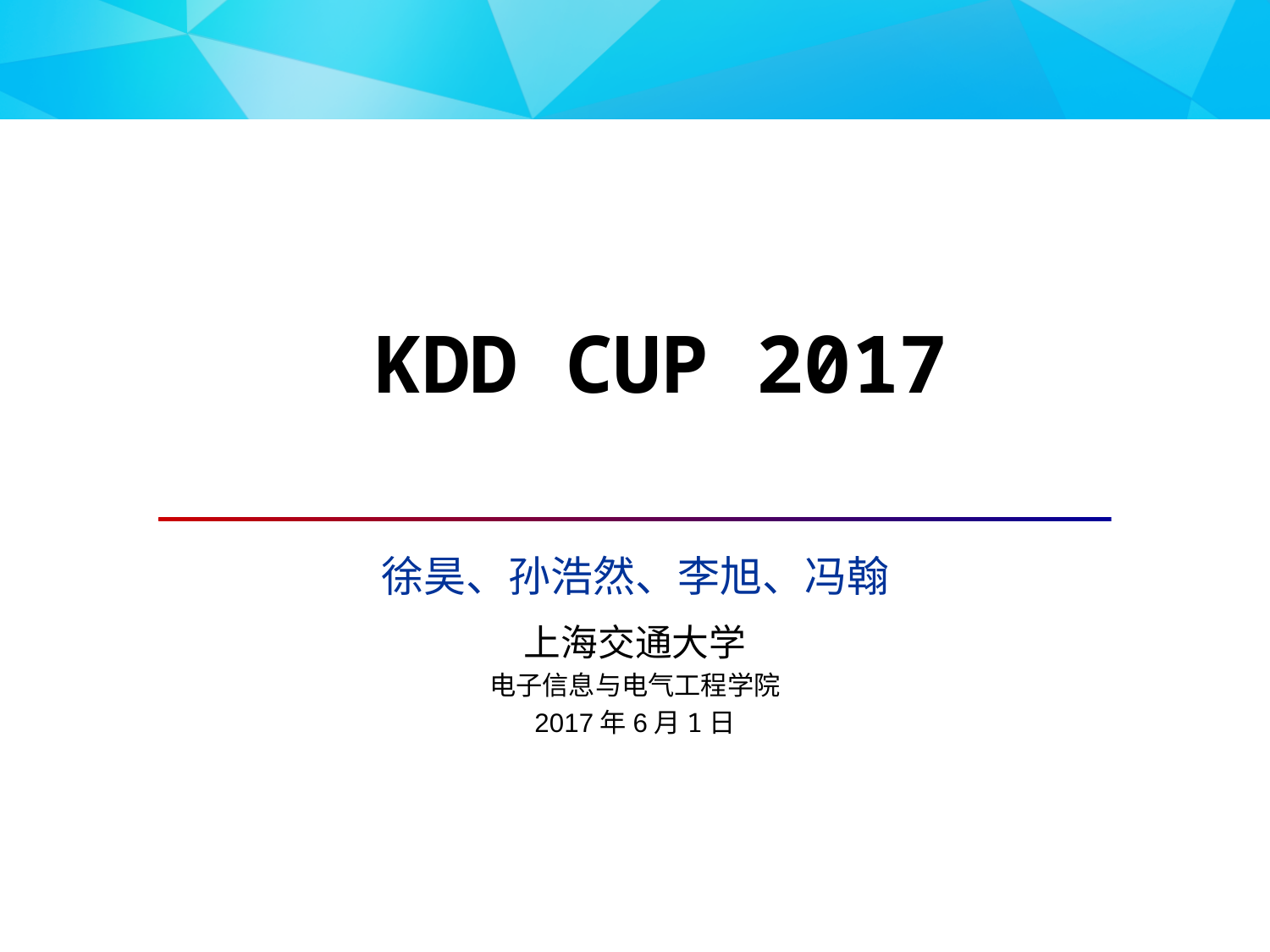

KDD CUP 2017

徐昊、孙浩然、李旭、冯翰
上海交通大学
电子信息与电气工程学院
2017年6月1日